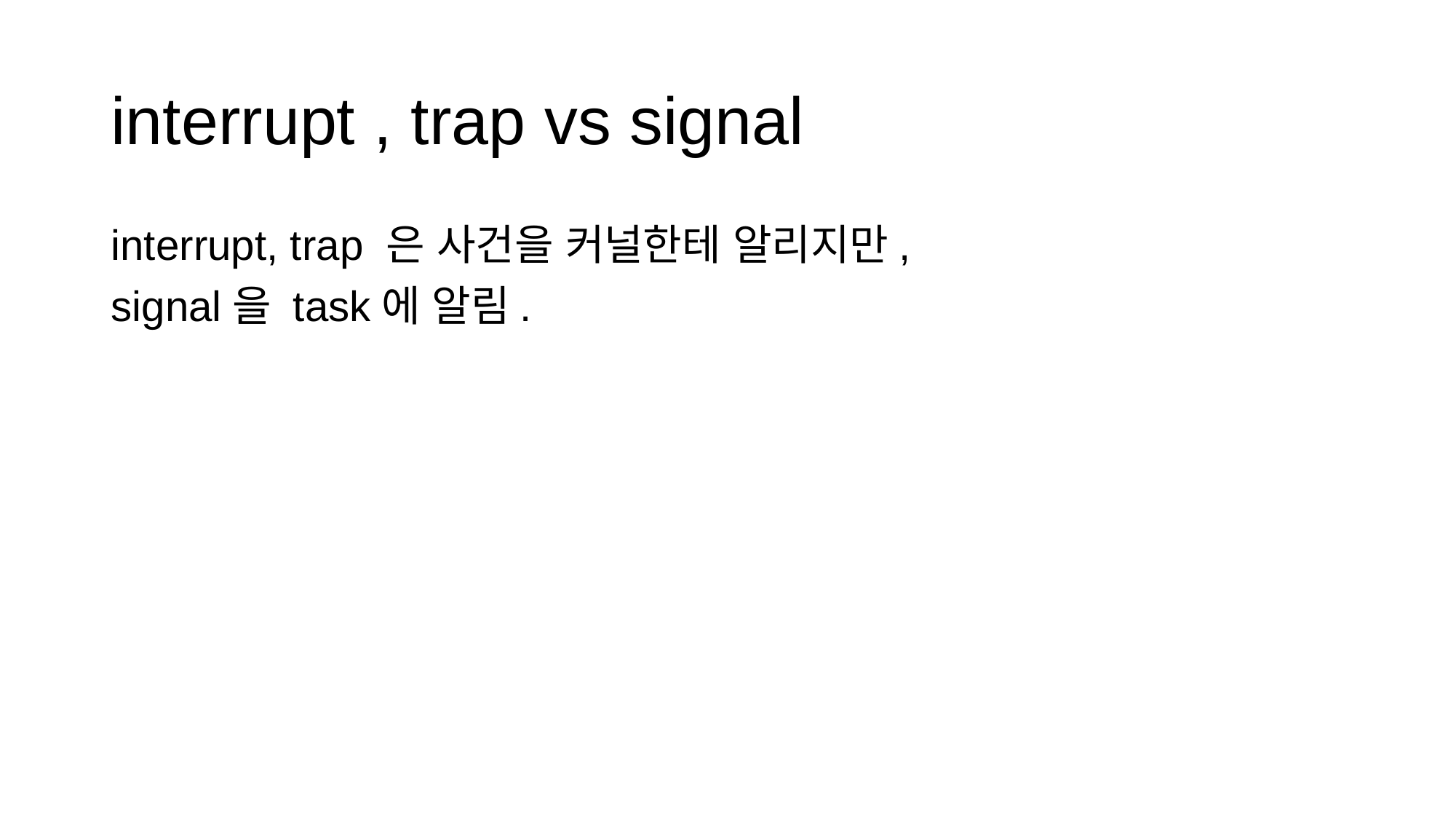

# interrupt , trap vs signal
interrupt, trap 은 사건을 커널한테 알리지만,
signal을 task에 알림.